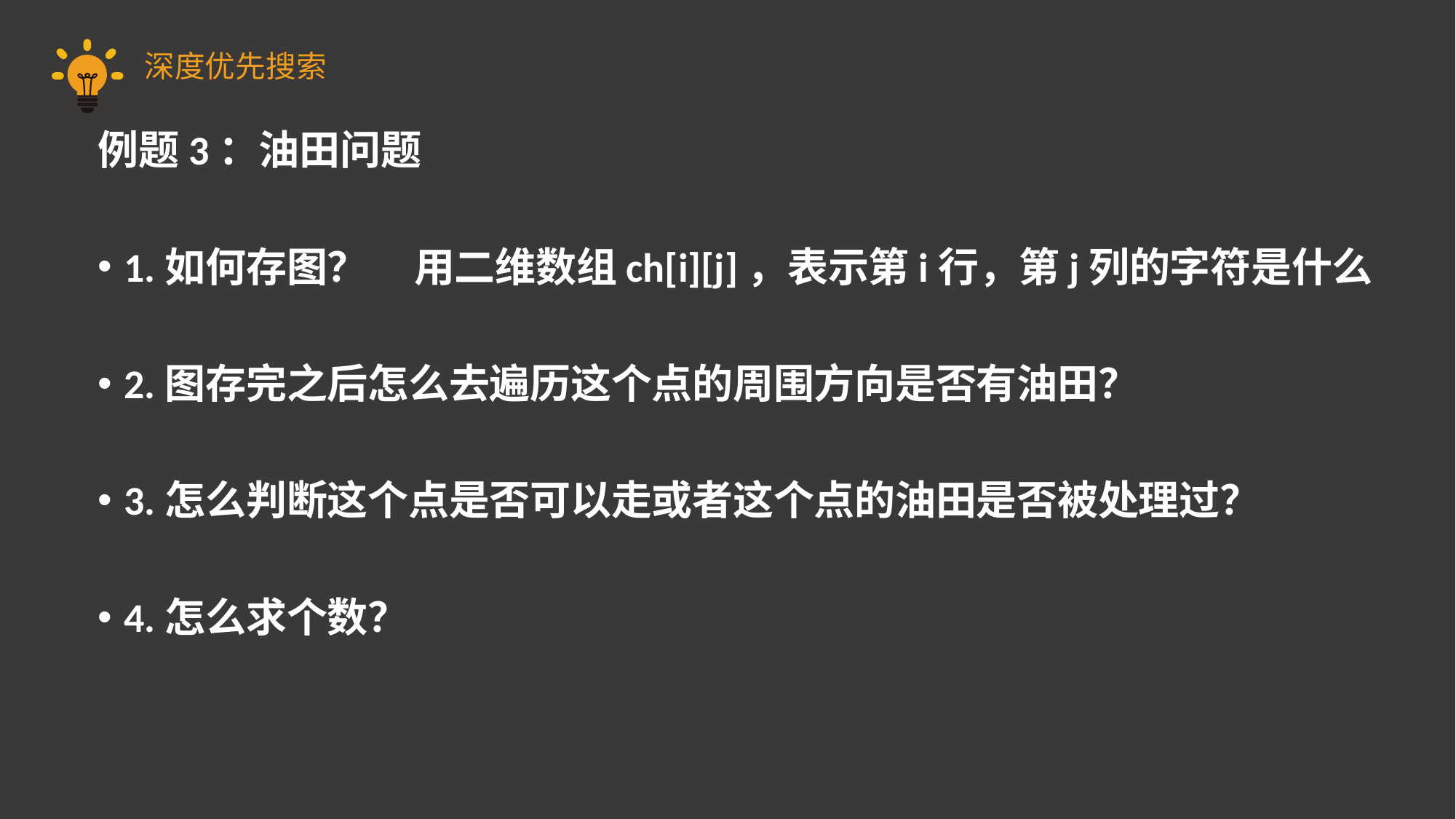

深度优先搜索
例题3：油田问题

1.如何存图？     用二维数组ch[i][j]，表示第i行，第j列的字符是什么

2.图存完之后怎么去遍历这个点的周围方向是否有油田？

3.怎么判断这个点是否可以走或者这个点的油田是否被处理过？

4.怎么求个数？